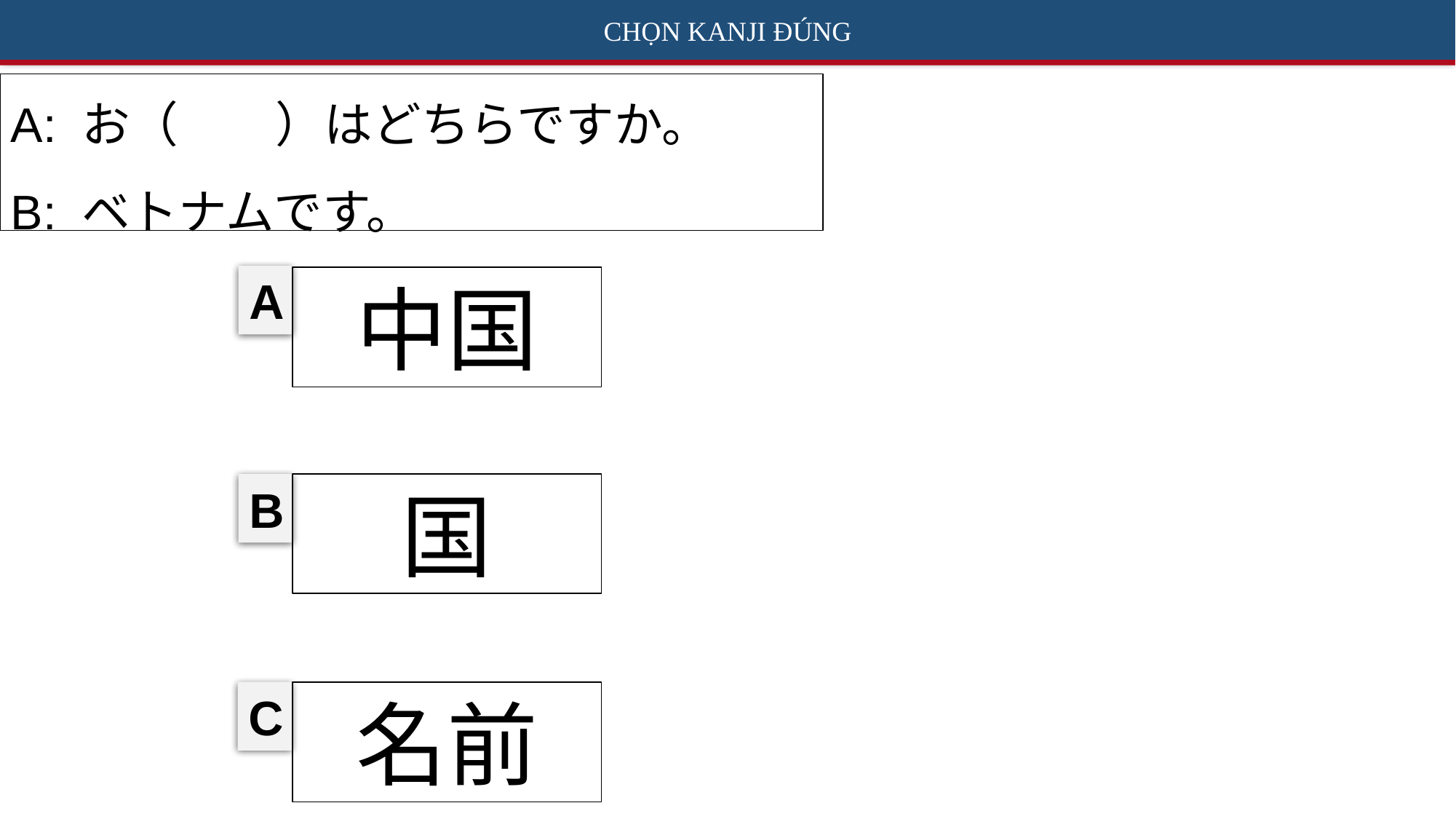

CHỌN KANJI ĐÚNG

A: お（　　）はどちらですか。
B: ベトナムです。
A
中国
国
B
C
名前